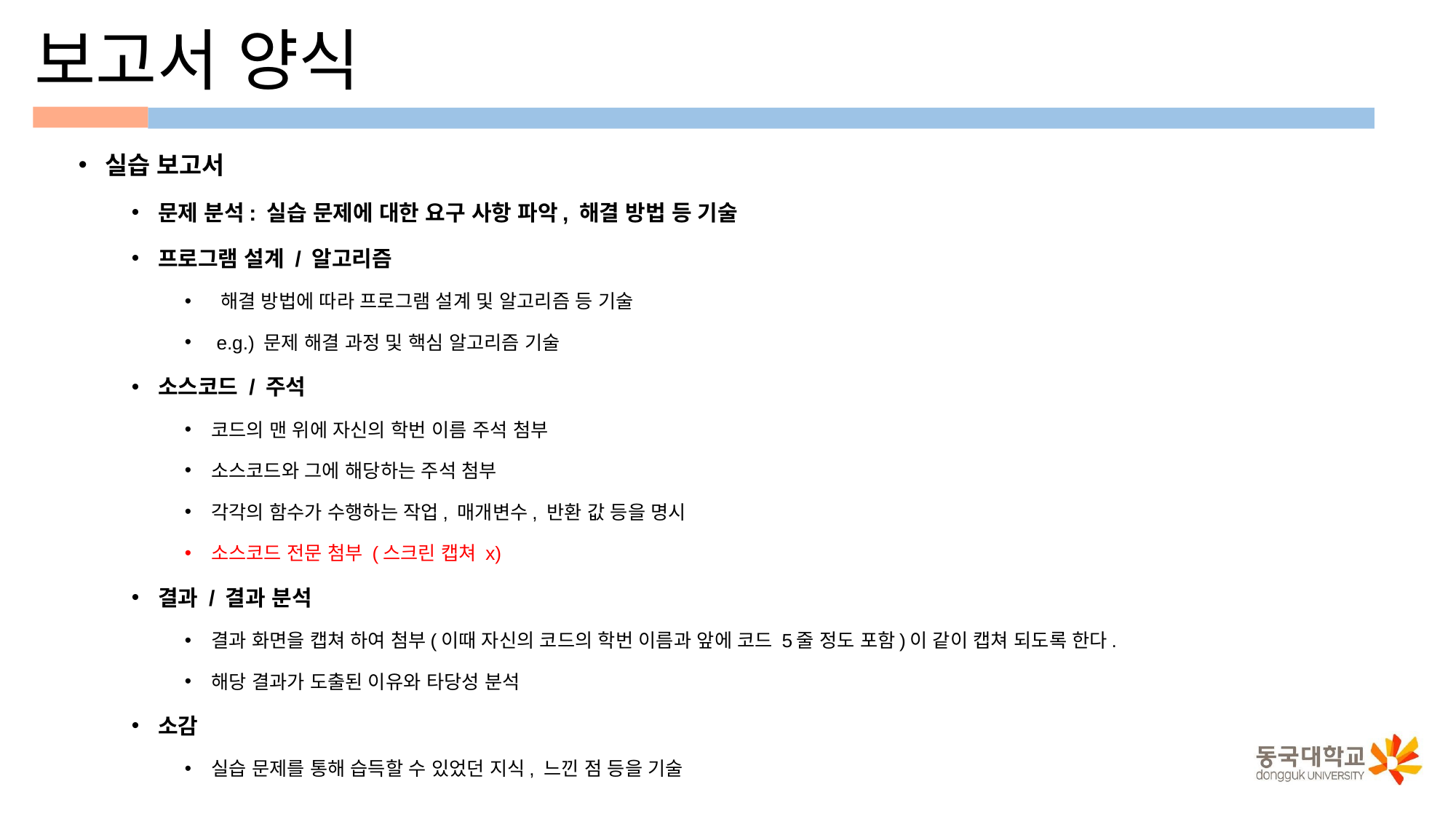

# 보고서 양식

실습 보고서
문제 분석: 실습 문제에 대한 요구 사항 파악, 해결 방법 등 기술
프로그램 설계 / 알고리즘
 해결 방법에 따라 프로그램 설계 및 알고리즘 등 기술
 e.g.) 문제 해결 과정 및 핵심 알고리즘 기술
소스코드 / 주석
코드의 맨 위에 자신의 학번 이름 주석 첨부
소스코드와 그에 해당하는 주석 첨부
각각의 함수가 수행하는 작업, 매개변수, 반환 값 등을 명시
소스코드 전문 첨부 (스크린 캡쳐 x)
결과 / 결과 분석
결과 화면을 캡쳐 하여 첨부(이때 자신의 코드의 학번 이름과 앞에 코드 5줄 정도 포함)이 같이 캡쳐 되도록 한다.
해당 결과가 도출된 이유와 타당성 분석
소감
실습 문제를 통해 습득할 수 있었던 지식, 느낀 점 등을 기술